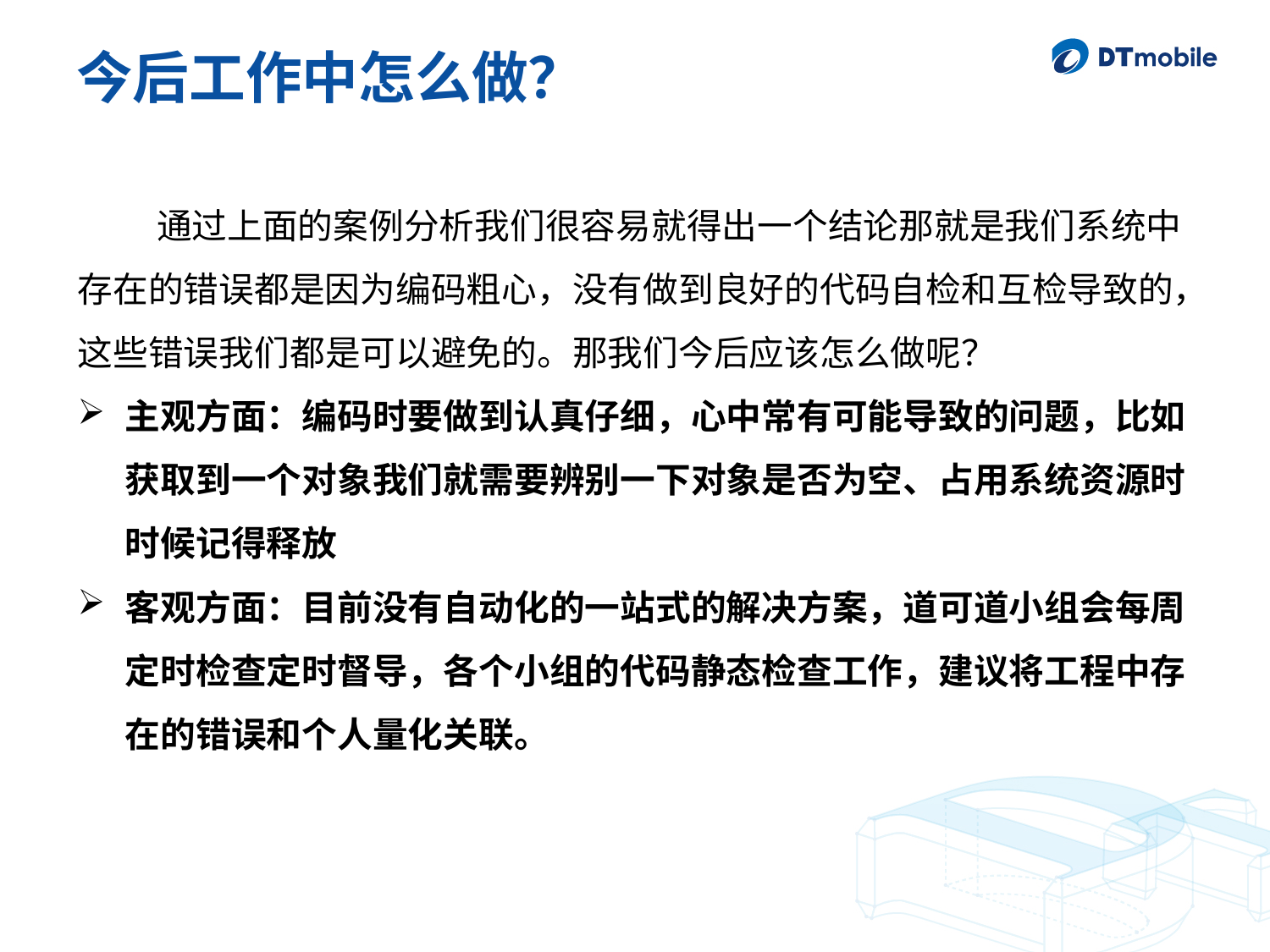

# 今后工作中怎么做？
         通过上面的案例分析我们很容易就得出一个结论那就是我们系统中存在的错误都是因为编码粗心，没有做到良好的代码自检和互检导致的，这些错误我们都是可以避免的。那我们今后应该怎么做呢？
主观方面：编码时要做到认真仔细，心中常有可能导致的问题，比如获取到一个对象我们就需要辨别一下对象是否为空、占用系统资源时时候记得释放
客观方面：目前没有自动化的一站式的解决方案，道可道小组会每周定时检查定时督导，各个小组的代码静态检查工作，建议将工程中存在的错误和个人量化关联。